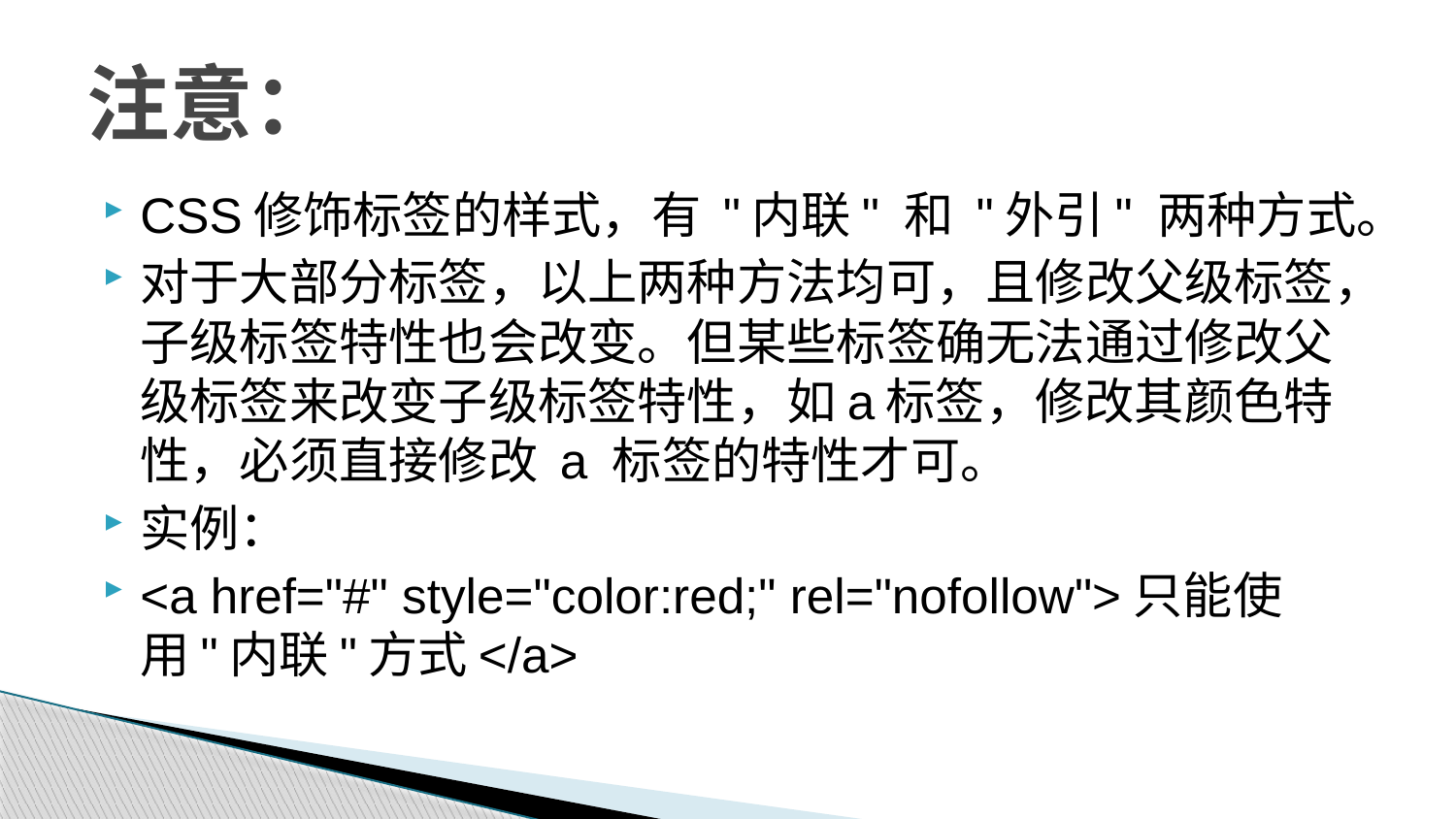

# 注意：
CSS修饰标签的样式，有 "内联" 和 "外引" 两种方式。
对于大部分标签，以上两种方法均可，且修改父级标签，子级标签特性也会改变。但某些标签确无法通过修改父级标签来改变子级标签特性，如a标签，修改其颜色特性，必须直接修改 a 标签的特性才可。
实例：
<a href="#" style="color:red;" rel="nofollow">只能使用"内联"方式</a>